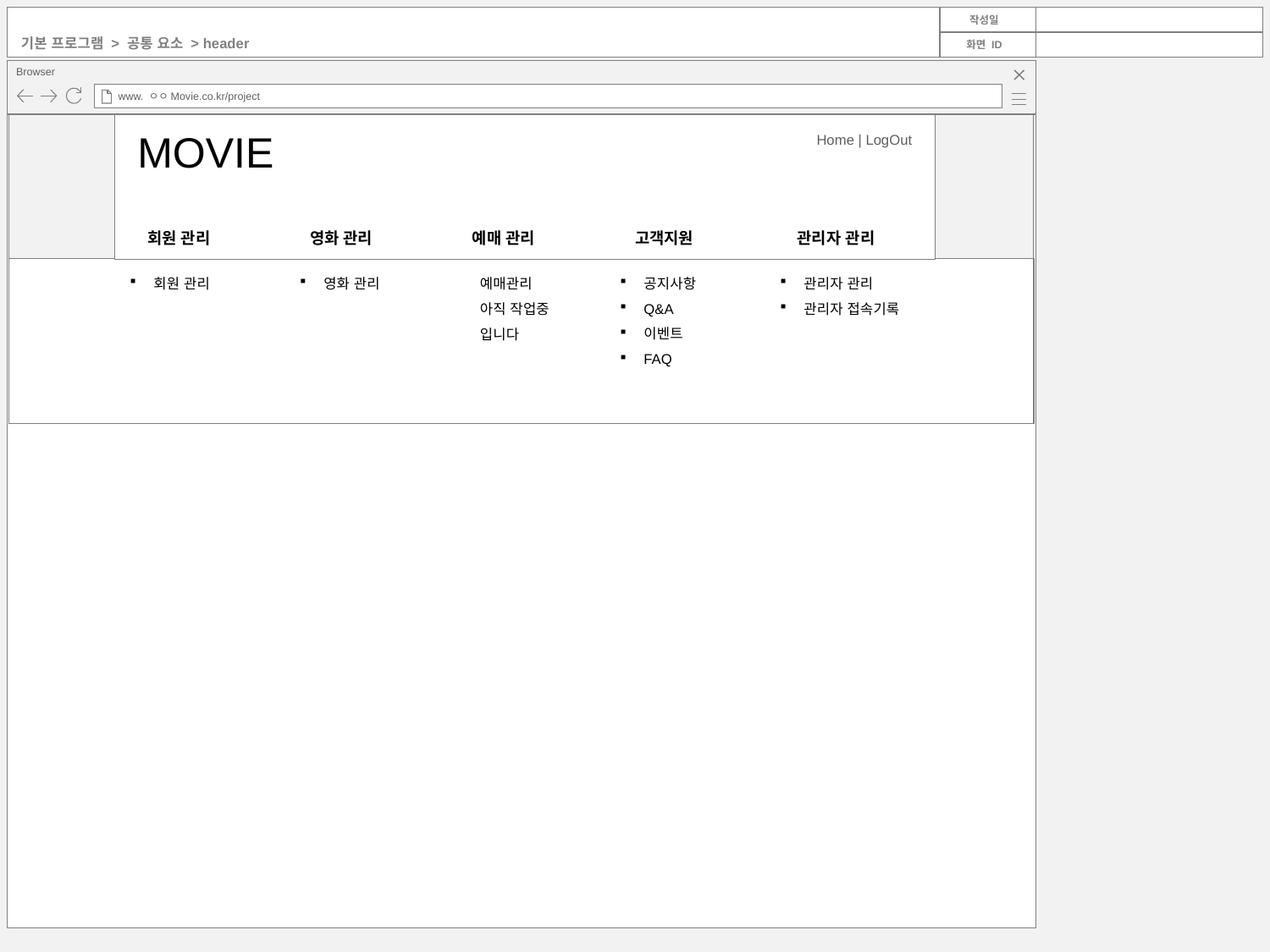

기본 프로그램 > 공통 요소 > header
Header

MOVIE
Home | LogOut
회원 관리
영화 관리
예매 관리
고객지원
관리자 관리

회원 관리
영화 관리
예매관리
아직 작업중
입니다
공지사항
Q&A
이벤트
FAQ
관리자 관리
관리자 접속기록